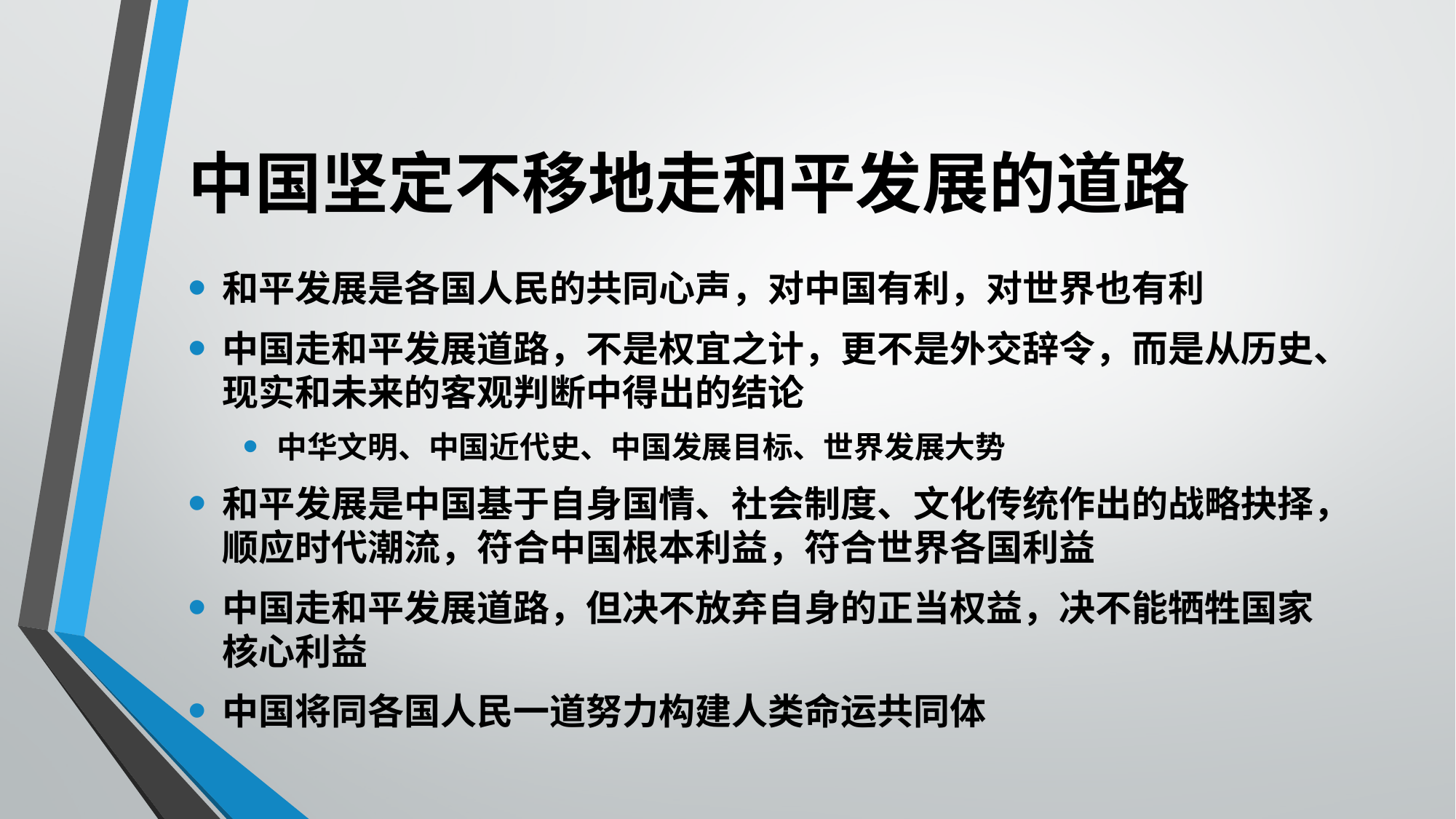

# 中国坚定不移地走和平发展的道路
和平发展是各国人民的共同心声，对中国有利，对世界也有利
中国走和平发展道路，不是权宜之计，更不是外交辞令，而是从历史、现实和未来的客观判断中得出的结论
中华文明、中国近代史、中国发展目标、世界发展大势
和平发展是中国基于自身国情、社会制度、文化传统作出的战略抉择，顺应时代潮流，符合中国根本利益，符合世界各国利益
中国走和平发展道路，但决不放弃自身的正当权益，决不能牺牲国家核心利益
中国将同各国人民一道努力构建人类命运共同体